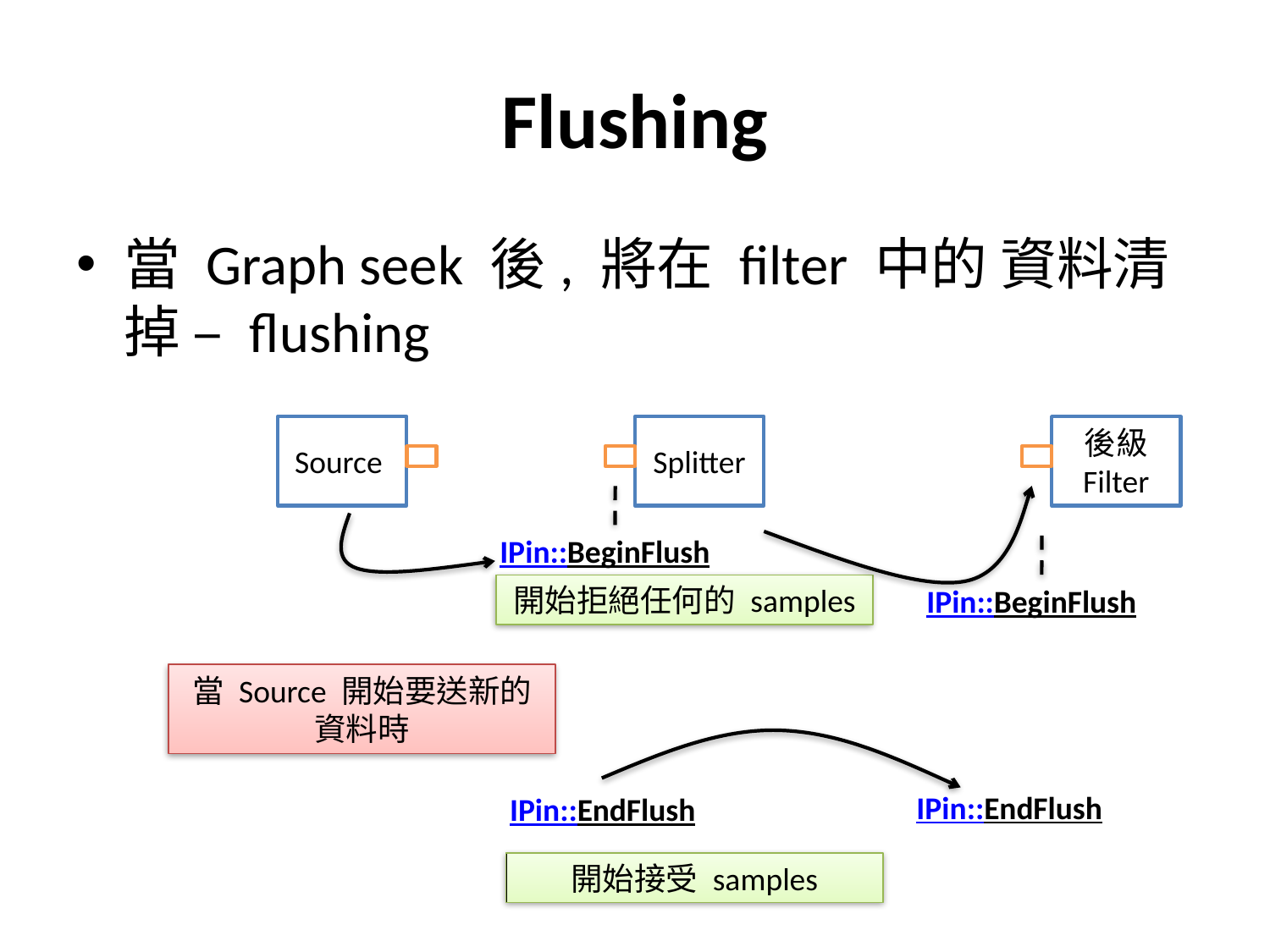

# Flushing
當 Graph seek 後, 將在 filter 中的 資料清掉 – flushing

Source

Splitter

後級 Filter

IPin::BeginFlush
開始拒絕任何的 samples
IPin::BeginFlush
當 Source 開始要送新的資料時

IPin::EndFlush
IPin::EndFlush
開始接受 samples